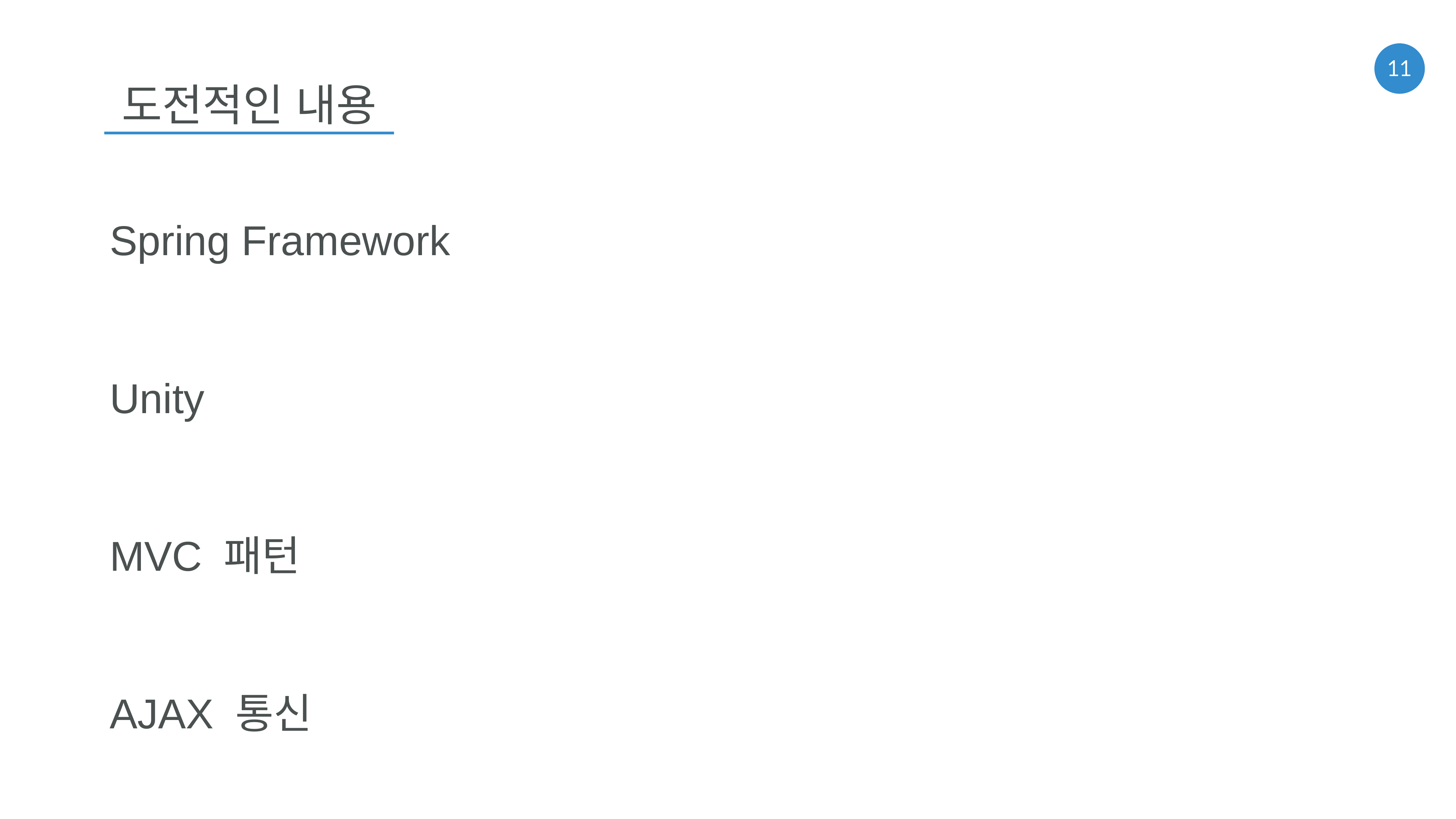

도전적인 내용

Spring Framework

Unity

MVC 패턴

AJAX 통신